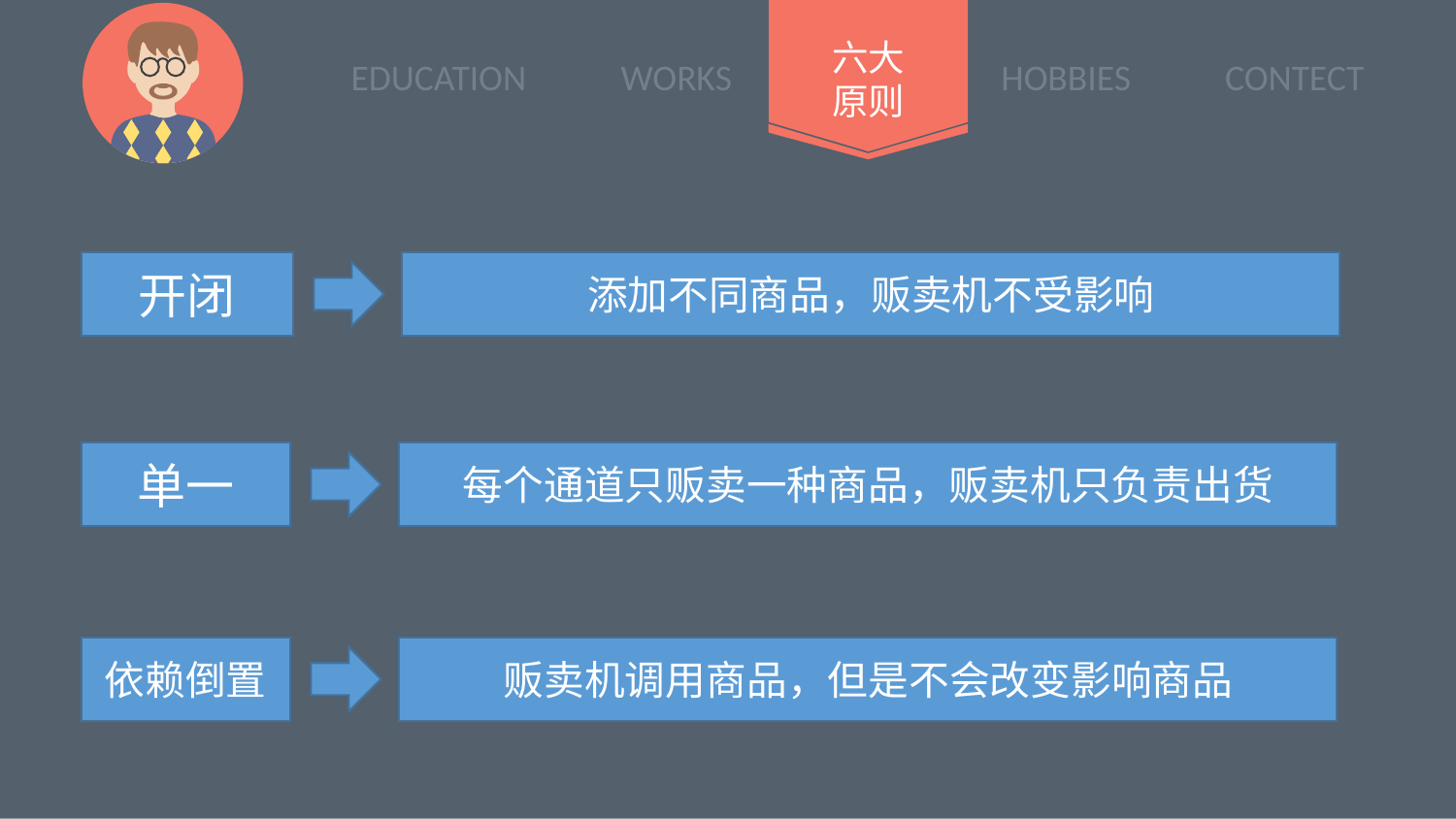

六大原则
添加不同商品，贩卖机不受影响
开闭

每个通道只贩卖一种商品，贩卖机只负责出货
单一

贩卖机调用商品，但是不会改变影响商品
依赖倒置